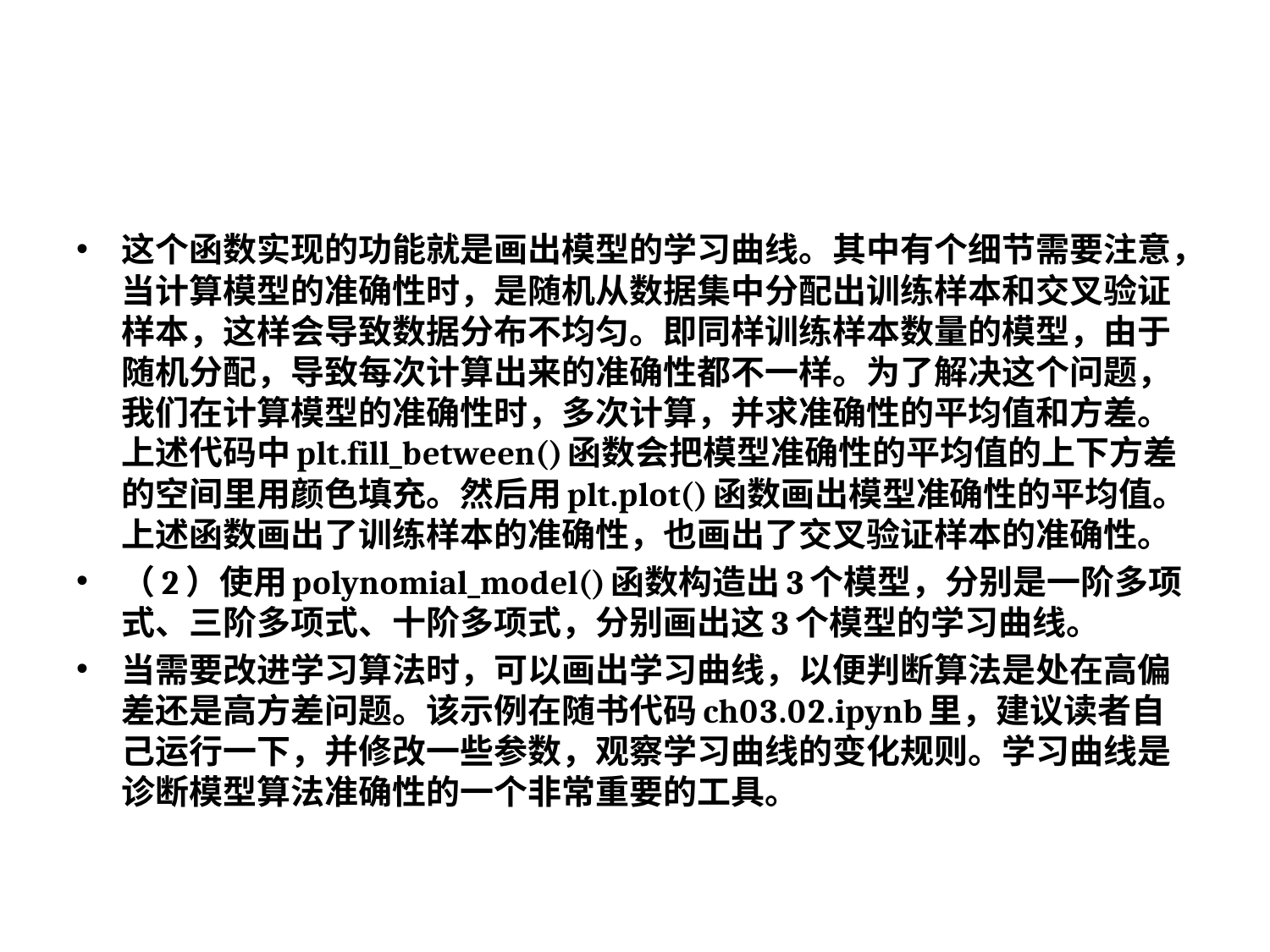

#
这个函数实现的功能就是画出模型的学习曲线。其中有个细节需要注意，当计算模型的准确性时，是随机从数据集中分配出训练样本和交叉验证样本，这样会导致数据分布不均匀。即同样训练样本数量的模型，由于随机分配，导致每次计算出来的准确性都不一样。为了解决这个问题，我们在计算模型的准确性时，多次计算，并求准确性的平均值和方差。上述代码中plt.fill_between()函数会把模型准确性的平均值的上下方差的空间里用颜色填充。然后用plt.plot()函数画出模型准确性的平均值。上述函数画出了训练样本的准确性，也画出了交叉验证样本的准确性。
（2）使用polynomial_model()函数构造出3个模型，分别是一阶多项式、三阶多项式、十阶多项式，分别画出这3个模型的学习曲线。
当需要改进学习算法时，可以画出学习曲线，以便判断算法是处在高偏差还是高方差问题。该示例在随书代码ch03.02.ipynb里，建议读者自己运行一下，并修改一些参数，观察学习曲线的变化规则。学习曲线是诊断模型算法准确性的一个非常重要的工具。